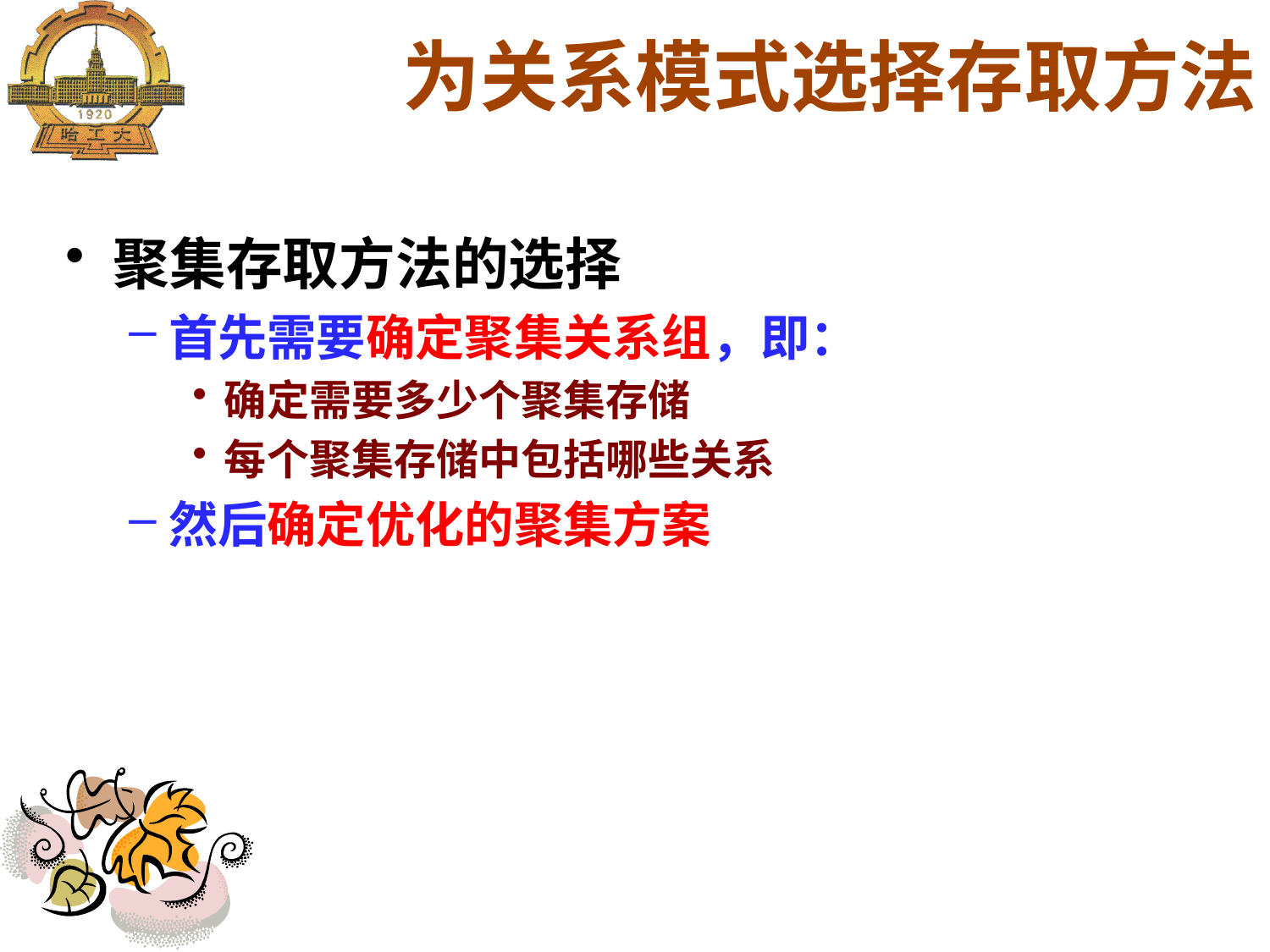

# 为关系模式选择存取方法
聚集存取方法的选择
首先需要确定聚集关系组，即：
确定需要多少个聚集存储
每个聚集存储中包括哪些关系
然后确定优化的聚集方案